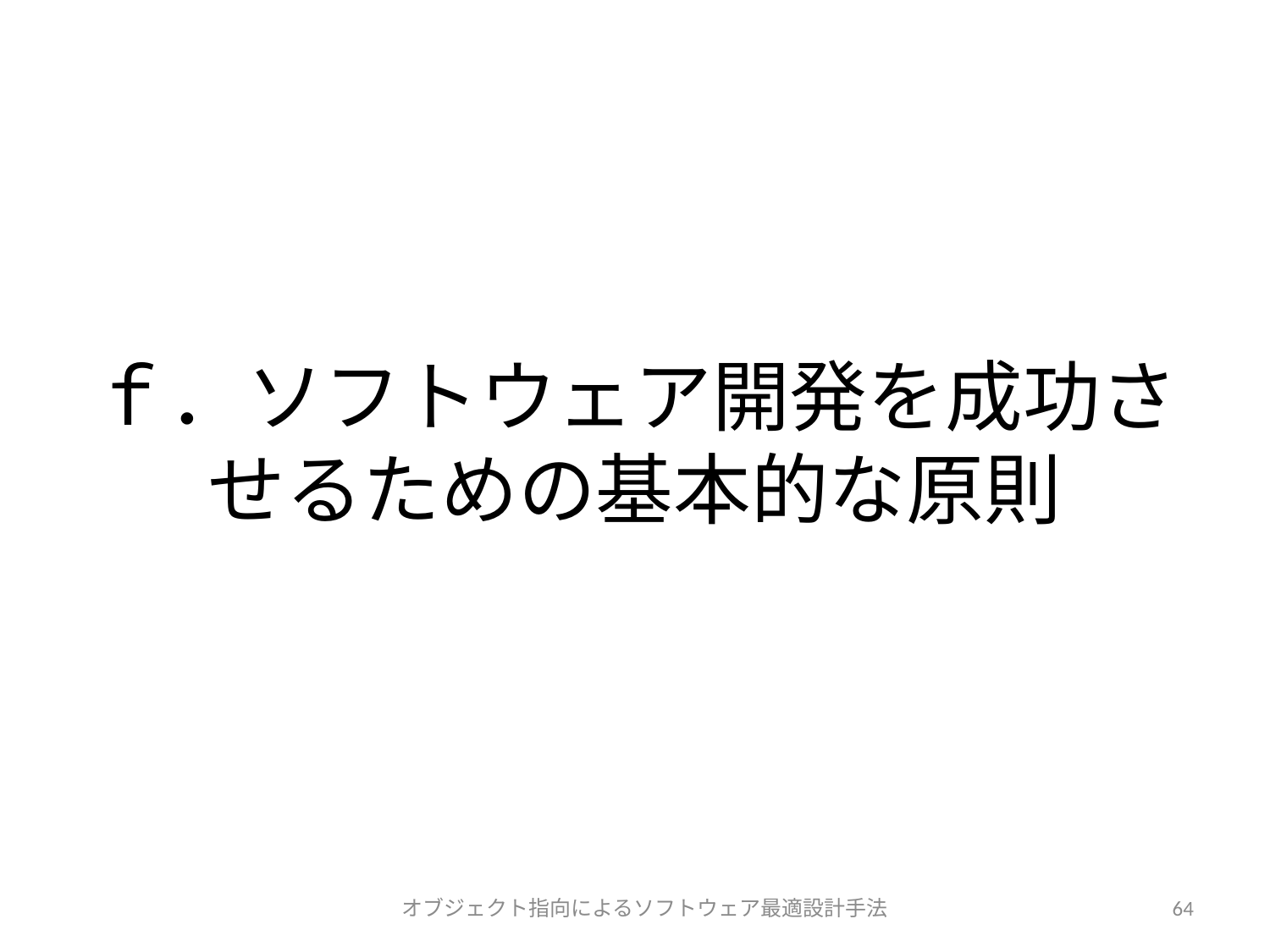

# ｆ．ソフトウェア開発を成功させるための基本的な原則
オブジェクト指向によるソフトウェア最適設計手法
64